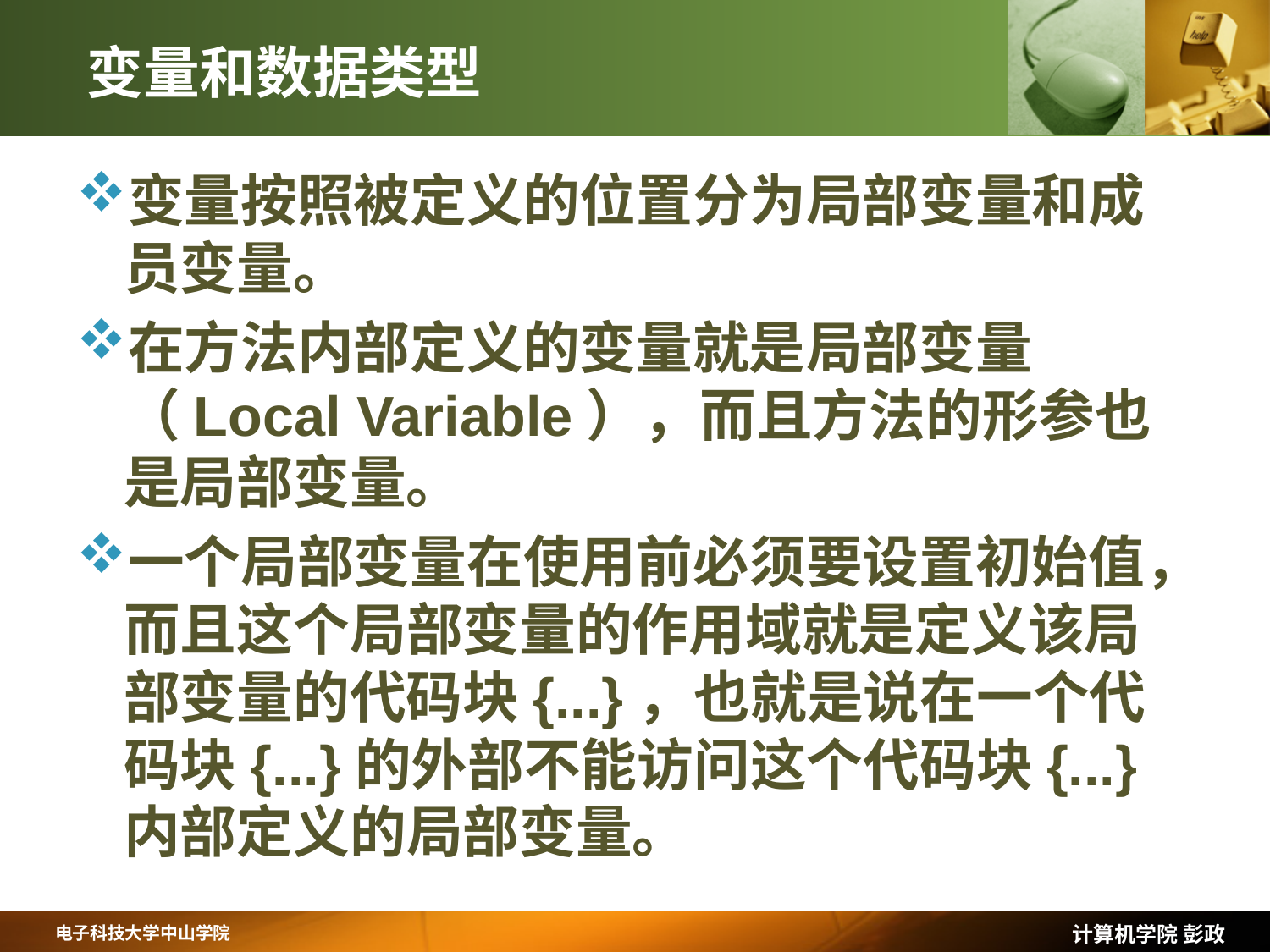

# 变量和数据类型
变量按照被定义的位置分为局部变量和成员变量。
在方法内部定义的变量就是局部变量（Local Variable），而且方法的形参也是局部变量。
一个局部变量在使用前必须要设置初始值，而且这个局部变量的作用域就是定义该局部变量的代码块{...}，也就是说在一个代码块{...}的外部不能访问这个代码块{...}内部定义的局部变量。
计算机学院 彭政
电子科技大学中山学院